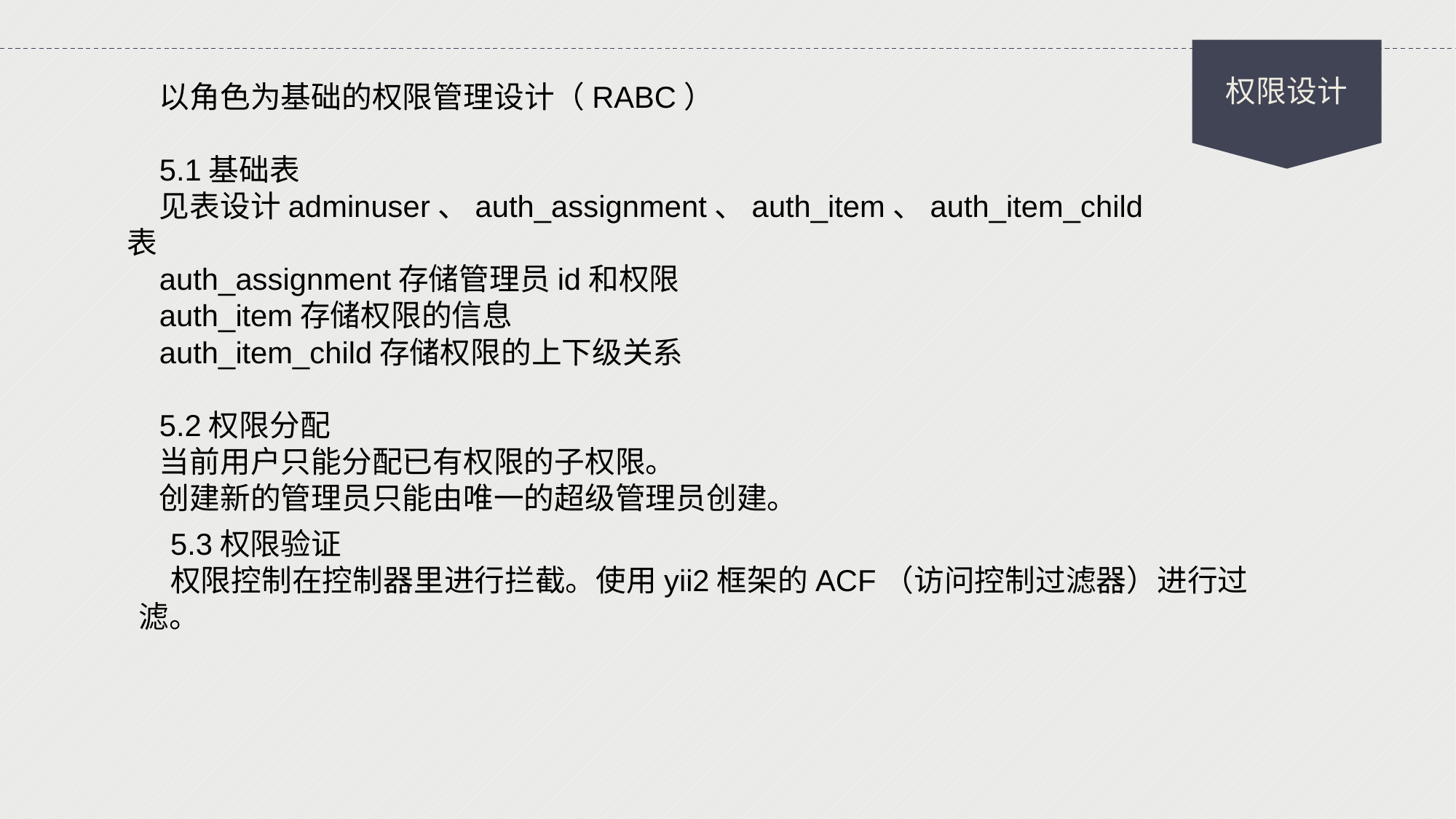

权限设计

以角色为基础的权限管理设计（RABC）

5.1基础表
见表设计adminuser、auth_assignment、auth_item、auth_item_child表
auth_assignment存储管理员id和权限
auth_item存储权限的信息
auth_item_child存储权限的上下级关系

5.2权限分配
当前用户只能分配已有权限的子权限。
创建新的管理员只能由唯一的超级管理员创建。

5.3权限验证
权限控制在控制器里进行拦截。使用yii2框架的ACF（访问控制过滤器）进行过滤。